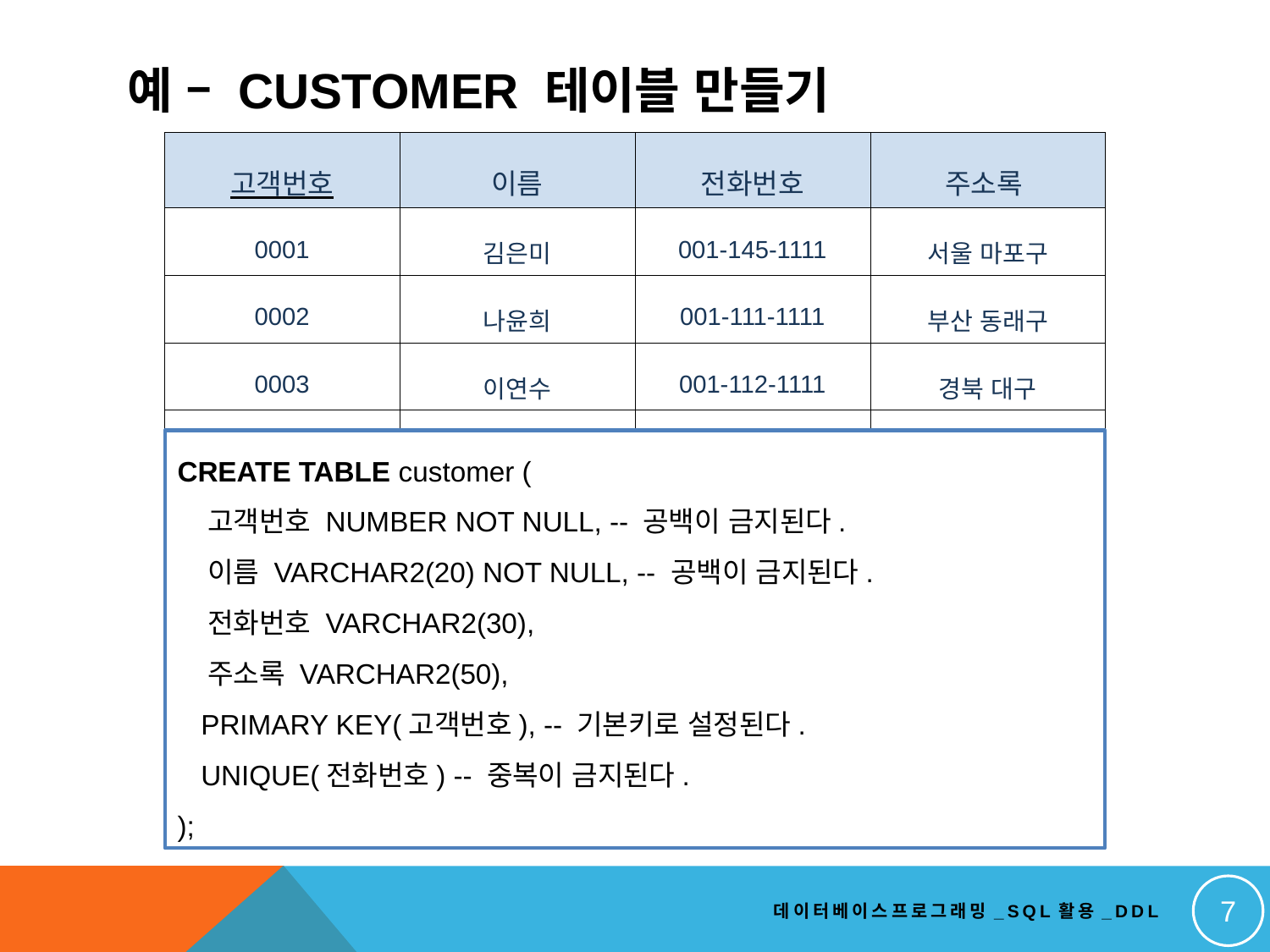

# 예 – customer 테이블 만들기
| 고객번호 | 이름 | 전화번호 | 주소록 |
| --- | --- | --- | --- |
| 0001 | 김은미 | 001-145-1111 | 서울 마포구 |
| 0002 | 나윤희 | 001-111-1111 | 부산 동래구 |
| 0003 | 이연수 | 001-112-1111 | 경북 대구 |
| 0004 | 조서윤 | 001-124-1111 | 대전 동구 |
CREATE TABLE customer (
   고객번호 NUMBER NOT NULL, -- 공백이 금지된다.
   이름 VARCHAR2(20) NOT NULL, -- 공백이 금지된다.
   전화번호 VARCHAR2(30),
   주소록 VARCHAR2(50),
   PRIMARY KEY(고객번호), -- 기본키로 설정된다.
   UNIQUE(전화번호) -- 중복이 금지된다.
);
7
데이터베이스프로그래밍_SQL활용_DDL